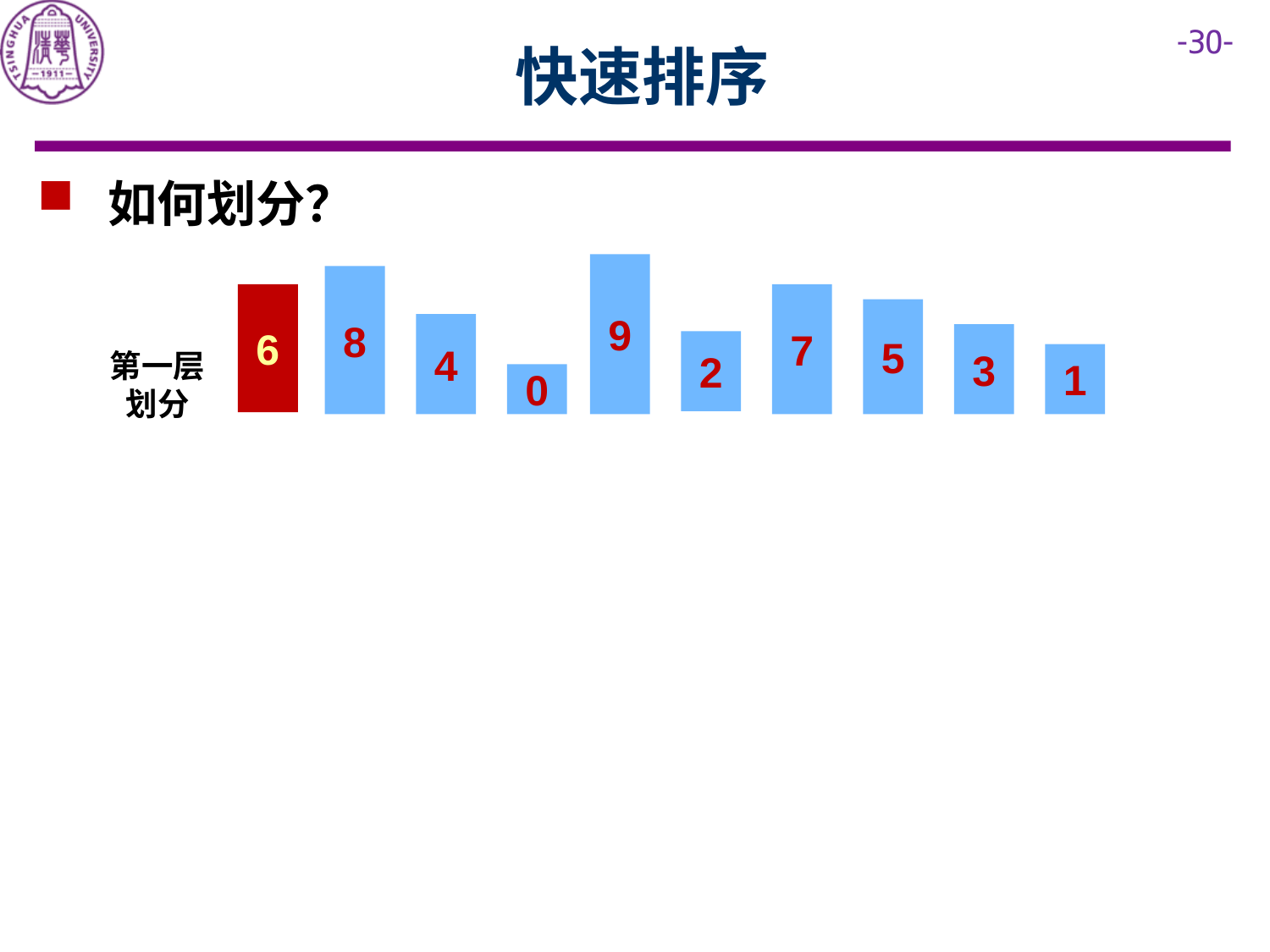

# 快速排序
 如何划分？
9
8
6
7
5
4
3
2
第一层
划分
1
0